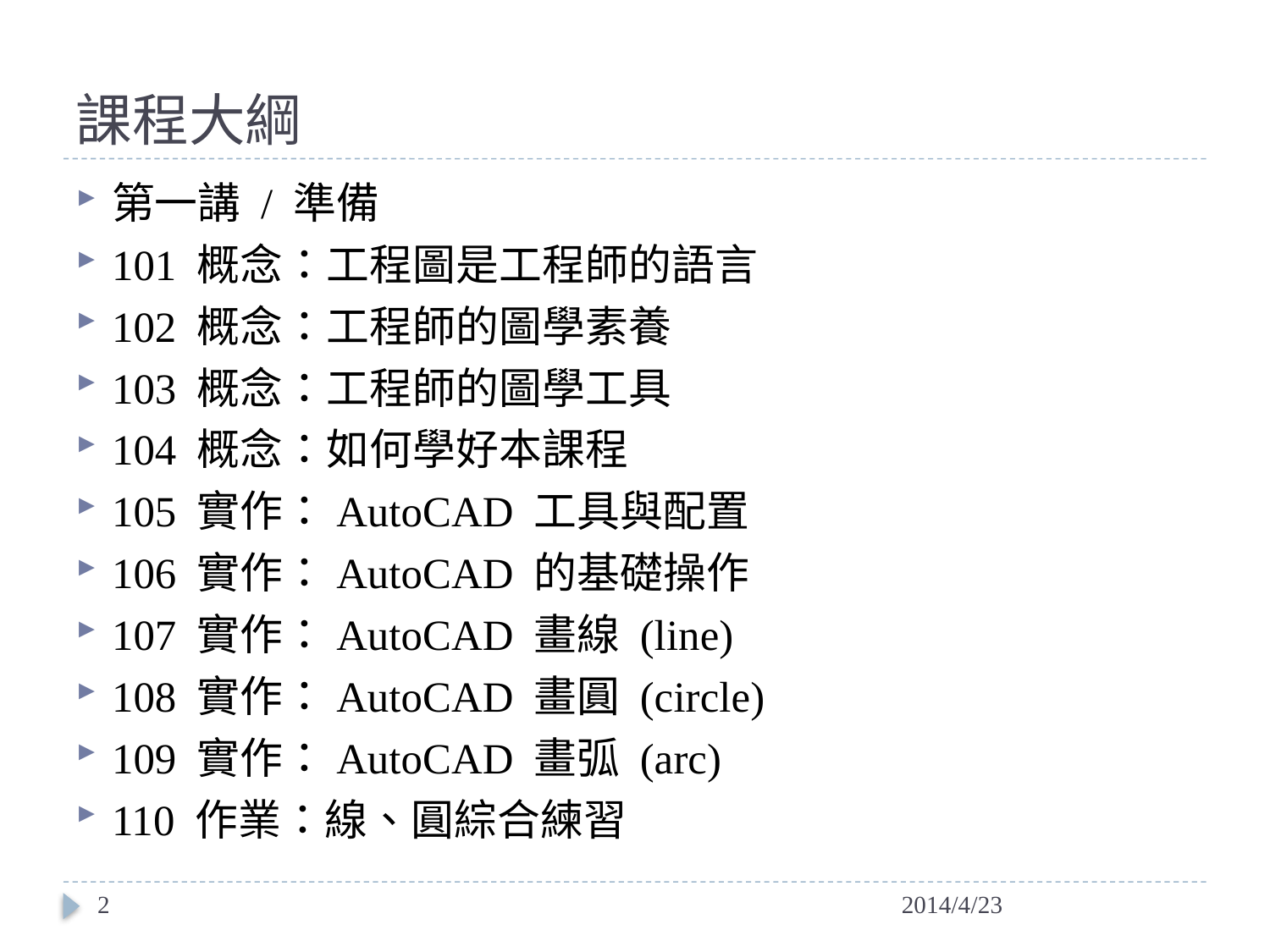

# 課程大綱
第一講 / 準備
101 概念：工程圖是工程師的語言
102 概念：工程師的圖學素養
103 概念：工程師的圖學工具
104 概念：如何學好本課程
105 實作：AutoCAD 工具與配置
106 實作：AutoCAD 的基礎操作
107 實作：AutoCAD 畫線 (line)
108 實作：AutoCAD 畫圓 (circle)
109 實作：AutoCAD 畫弧 (arc)
110 作業：線、圓綜合練習
2
2014/4/23